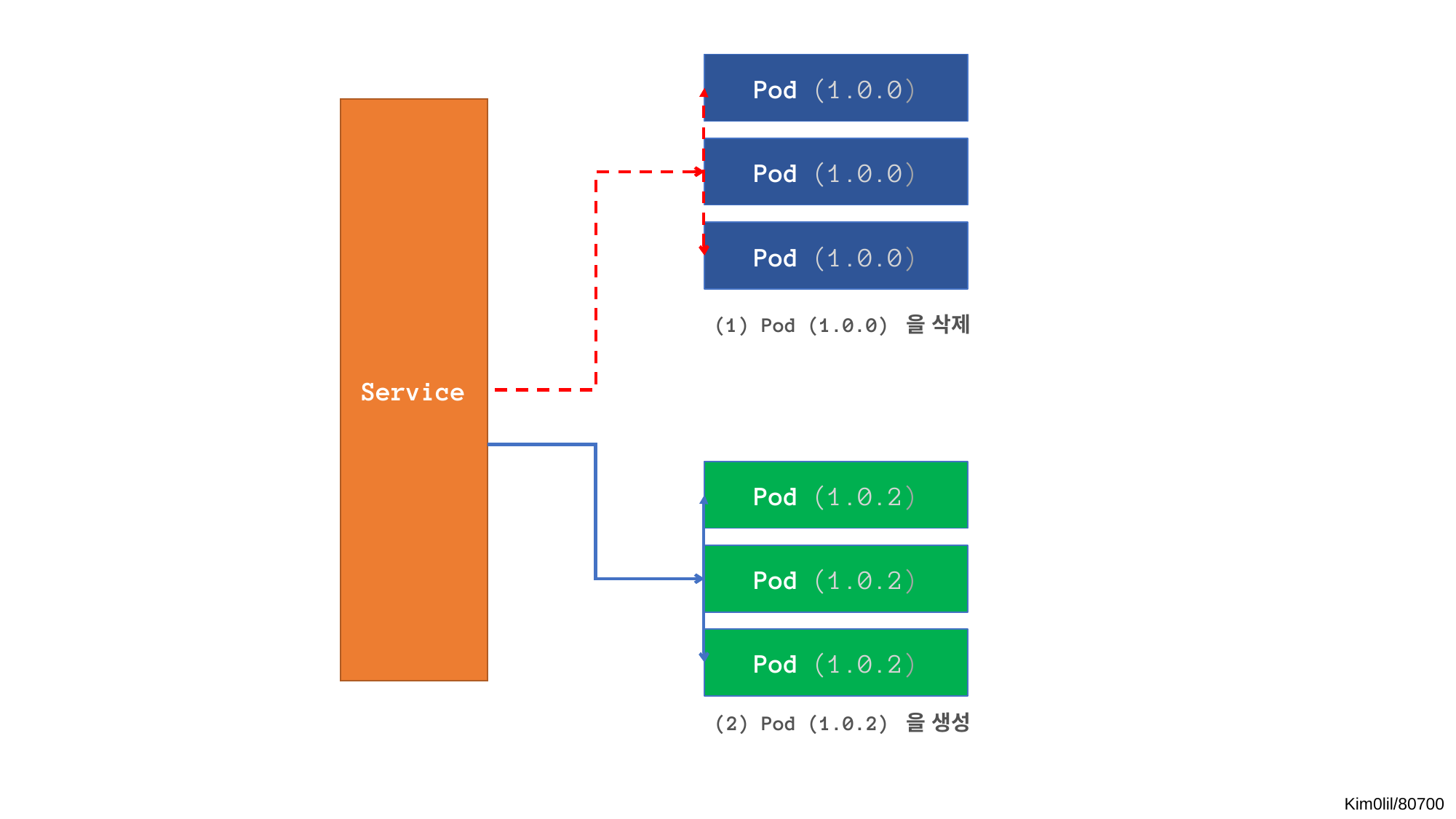

Pod (1.0.0)
Service
Pod (1.0.0)
Pod (1.0.0)
(1) Pod (1.0.0) 을 삭제
Pod (1.0.2)
Pod (1.0.2)
Pod (1.0.2)
(2) Pod (1.0.2) 을 생성
Kim0lil/80700